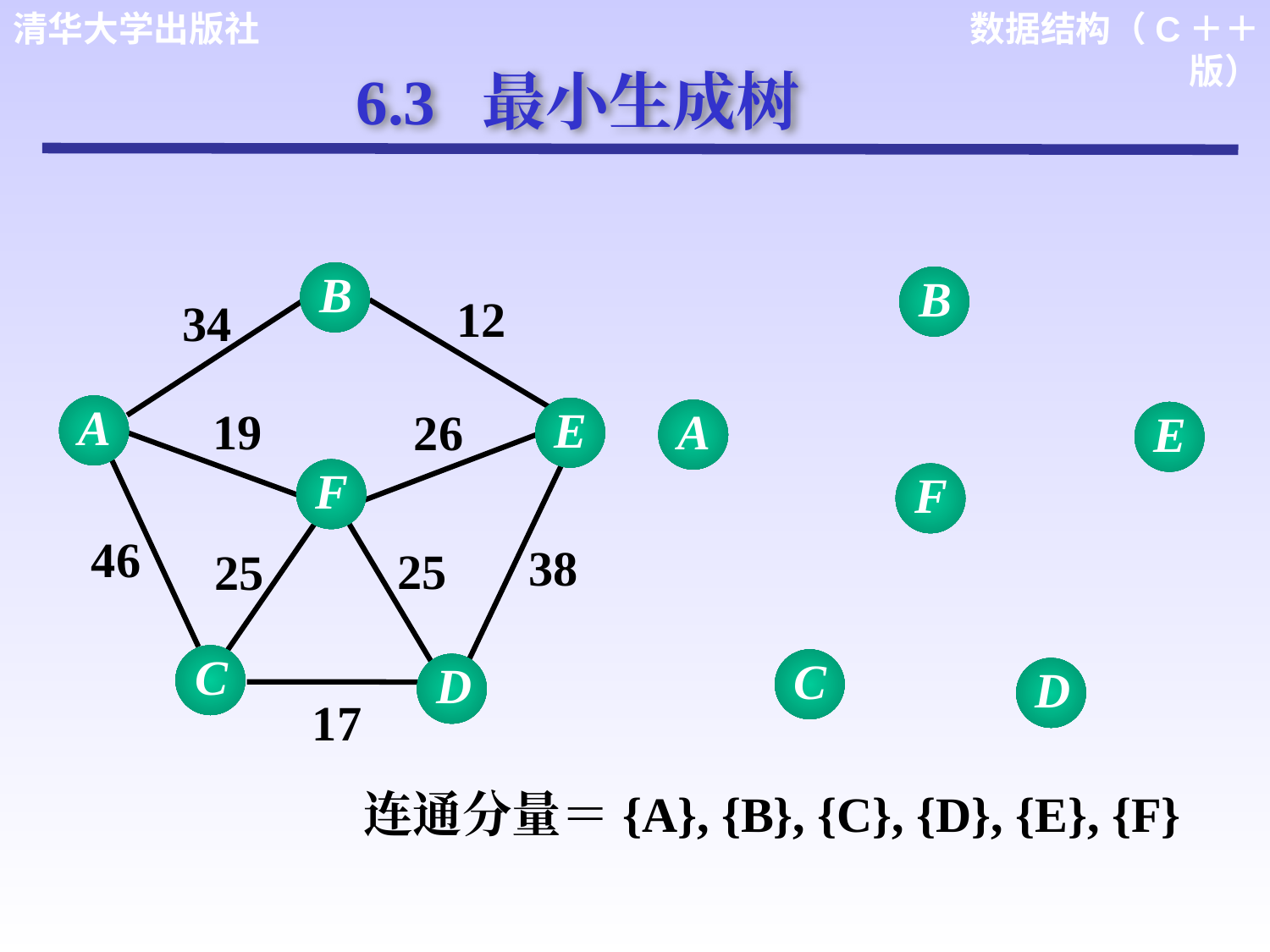

6.3  最小生成树
B

B

12
34

A

E

A

E

19
26

F

F

46
38
25
25
C

C

D

D

17
连通分量＝{A}, {B}, {C}, {D}, {E}, {F}